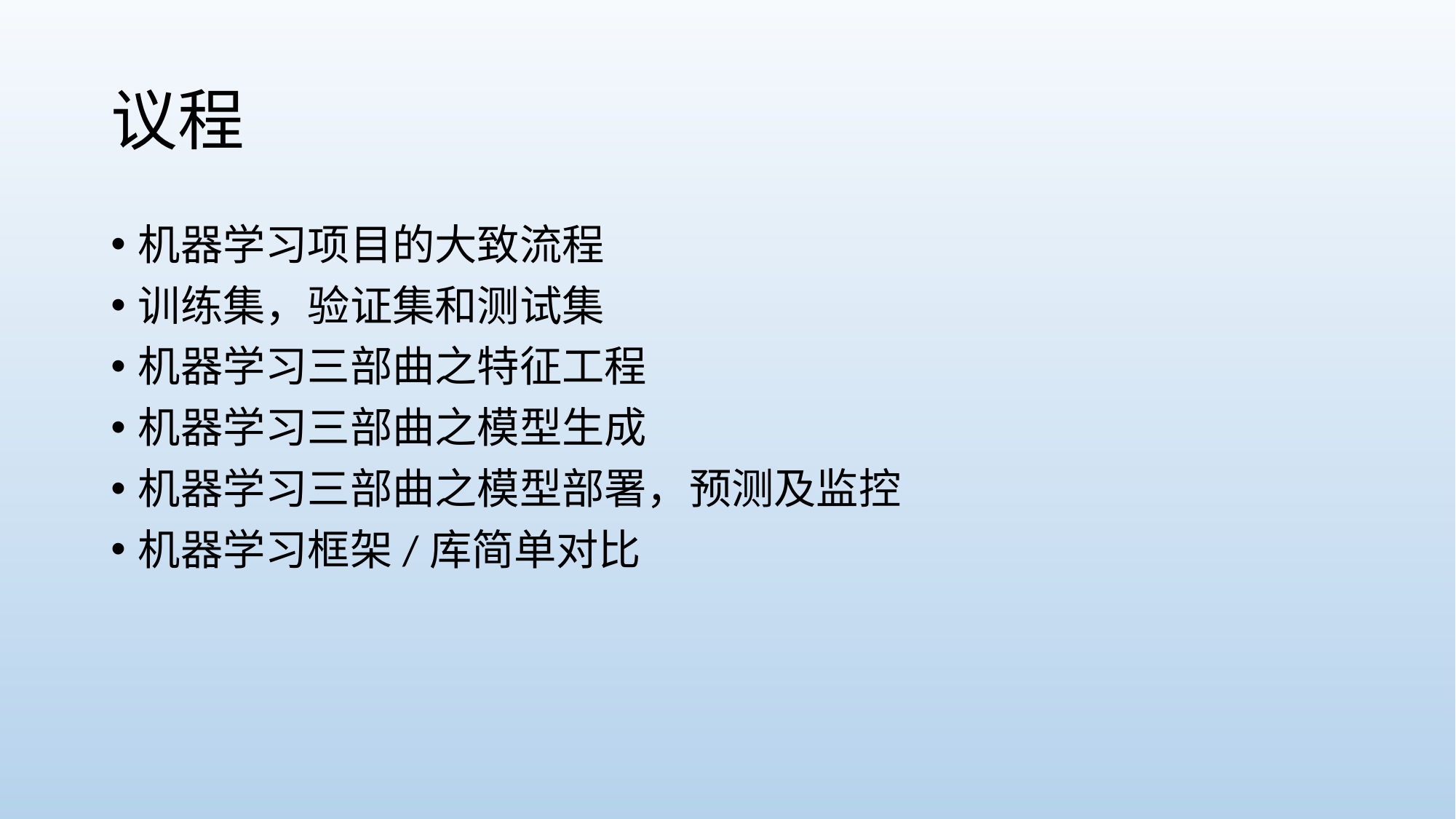

# 议程
机器学习项目的大致流程
训练集，验证集和测试集
机器学习三部曲之特征工程
机器学习三部曲之模型生成
机器学习三部曲之模型部署，预测及监控
机器学习框架/库简单对比